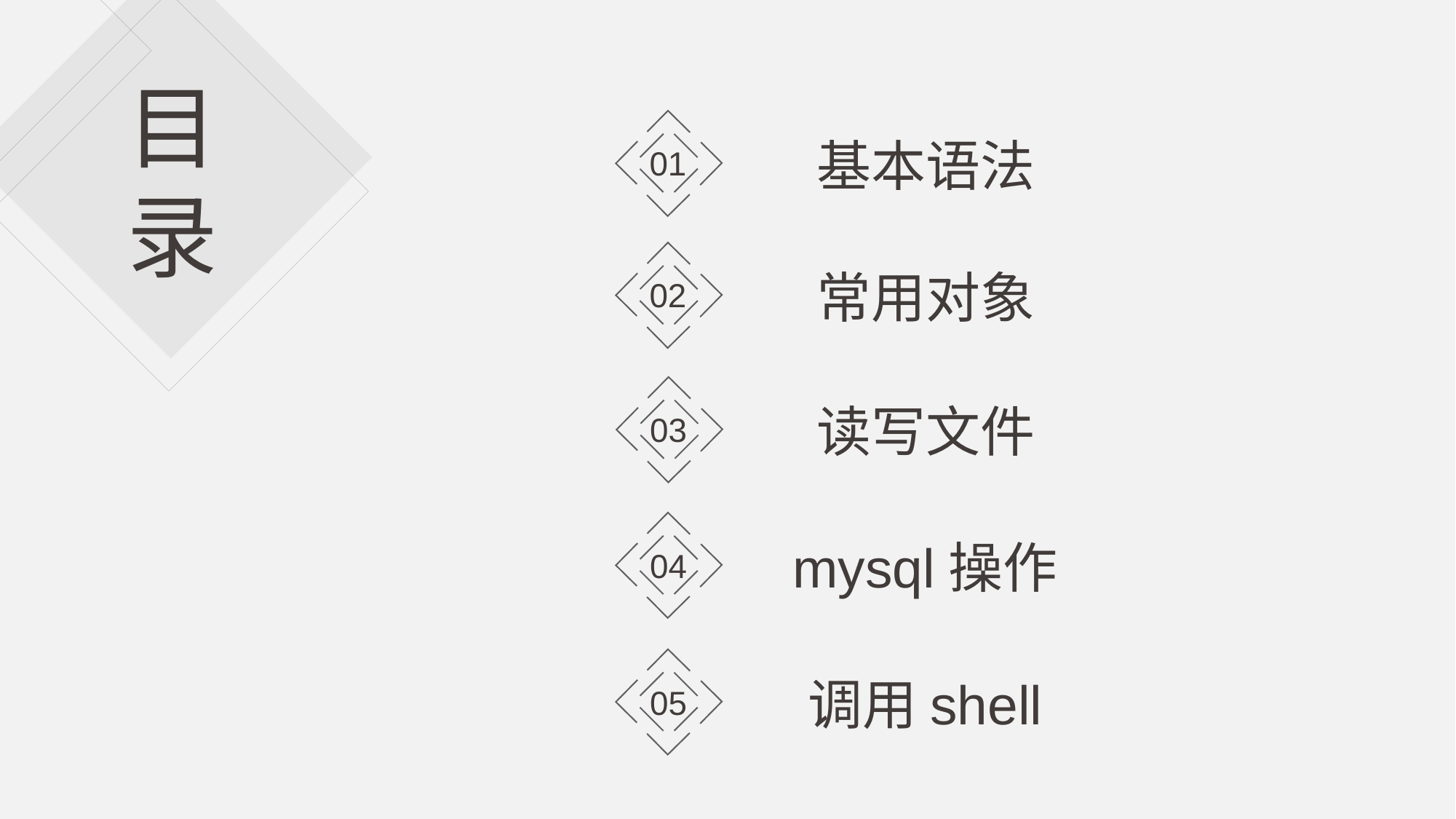

目录

01
基本语法

02
常用对象

03
读写文件

04
mysql操作

05
调用shell